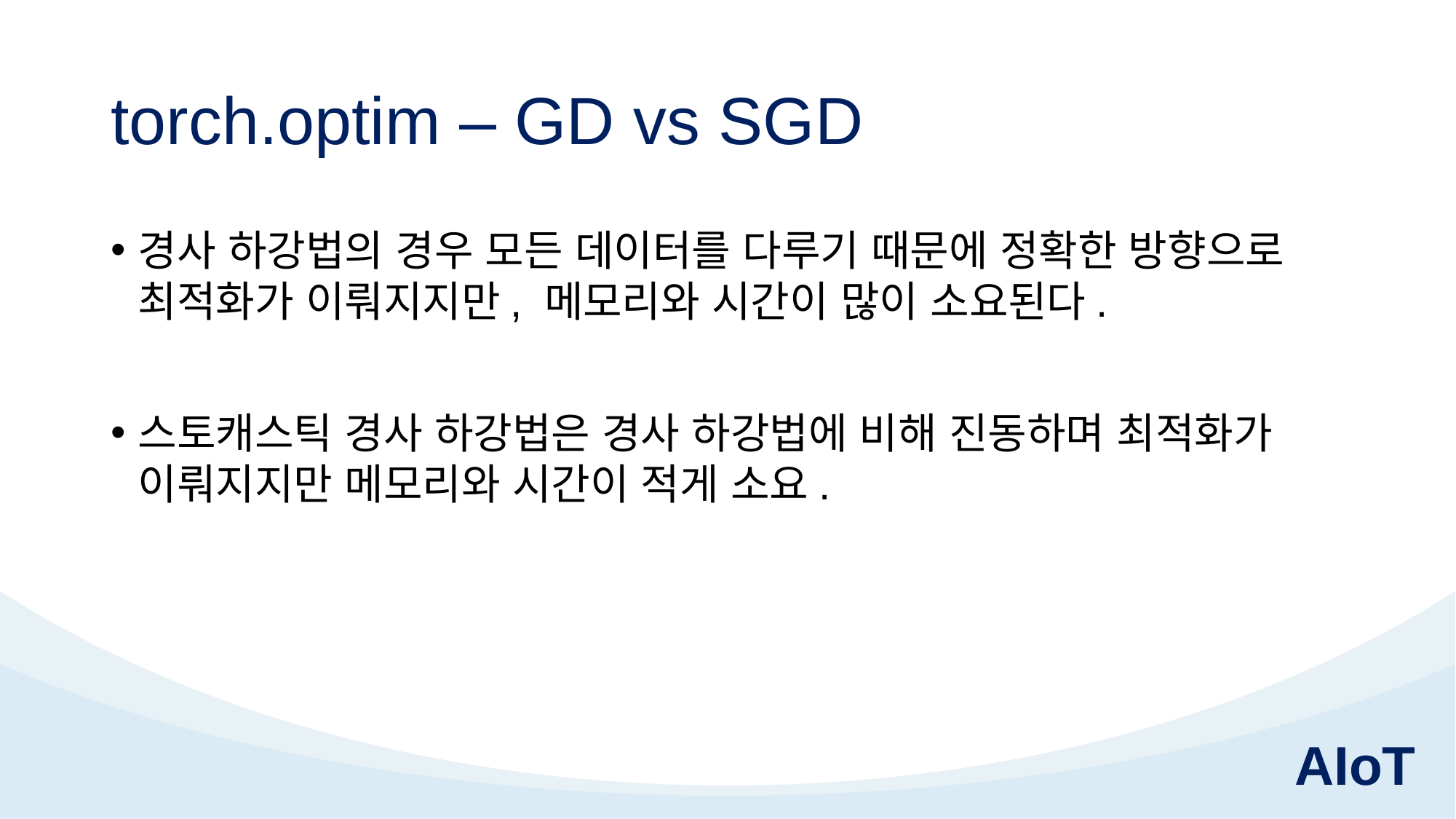

# torch.optim – GD vs SGD
경사 하강법의 경우 모든 데이터를 다루기 때문에 정확한 방향으로 최적화가 이뤄지지만, 메모리와 시간이 많이 소요된다.

스토캐스틱 경사 하강법은 경사 하강법에 비해 진동하며 최적화가 이뤄지지만 메모리와 시간이 적게 소요.